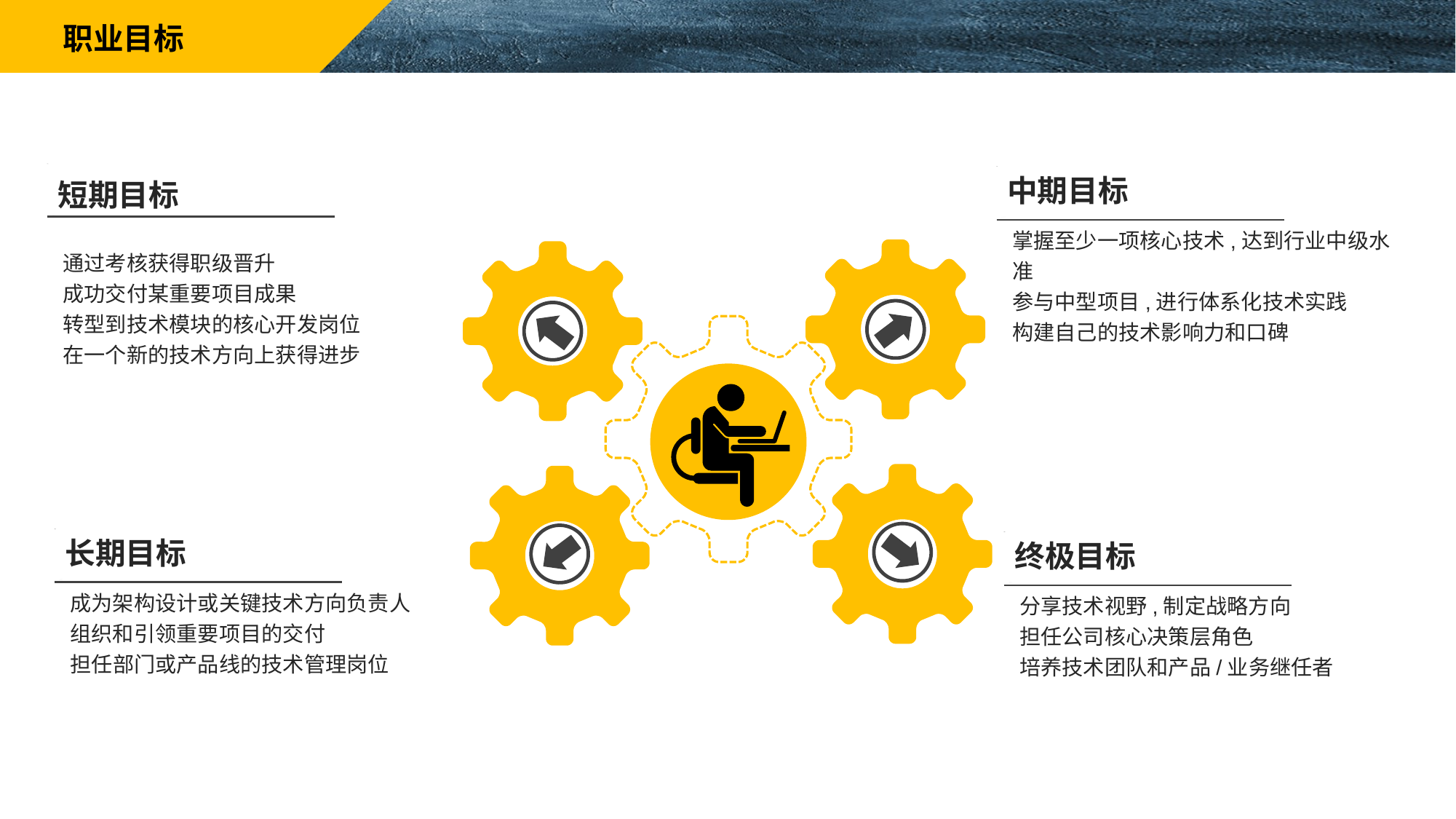

职业目标
短期目标
中期目标

通过考核获得职级晋升
成功交付某重要项目成果
转型到技术模块的核心开发岗位
在一个新的技术方向上获得进步
掌握至少一项核心技术,达到行业中级水准
参与中型项目,进行体系化技术实践
构建自己的技术影响力和口碑

长期目标
终极目标
成为架构设计或关键技术方向负责人
组织和引领重要项目的交付
担任部门或产品线的技术管理岗位
分享技术视野,制定战略方向
担任公司核心决策层角色
培养技术团队和产品/业务继任者